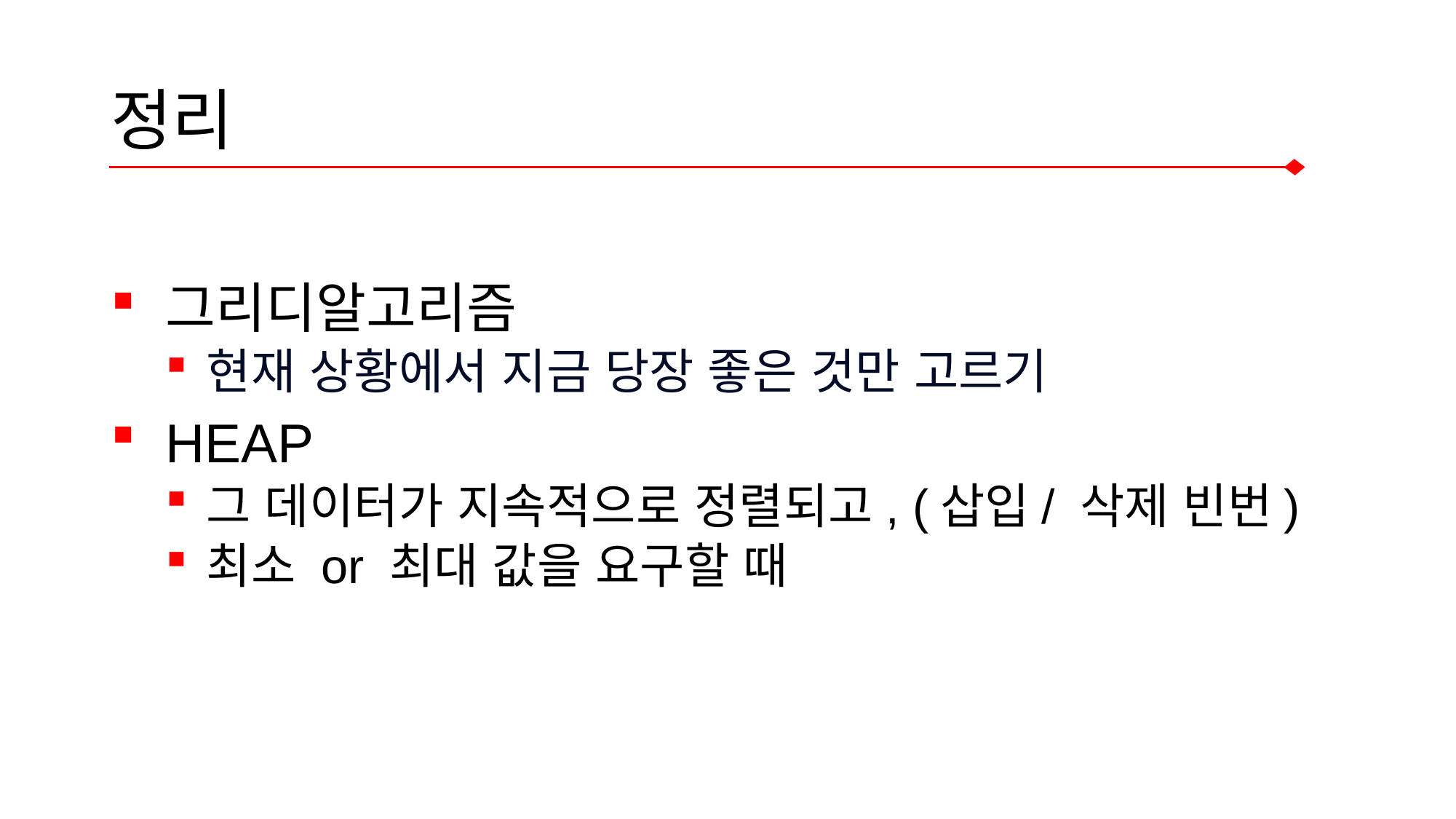

# 정리
그리디알고리즘
현재 상황에서 지금 당장 좋은 것만 고르기
HEAP
그 데이터가 지속적으로 정렬되고, (삽입/ 삭제 빈번)
최소 or 최대 값을 요구할 때